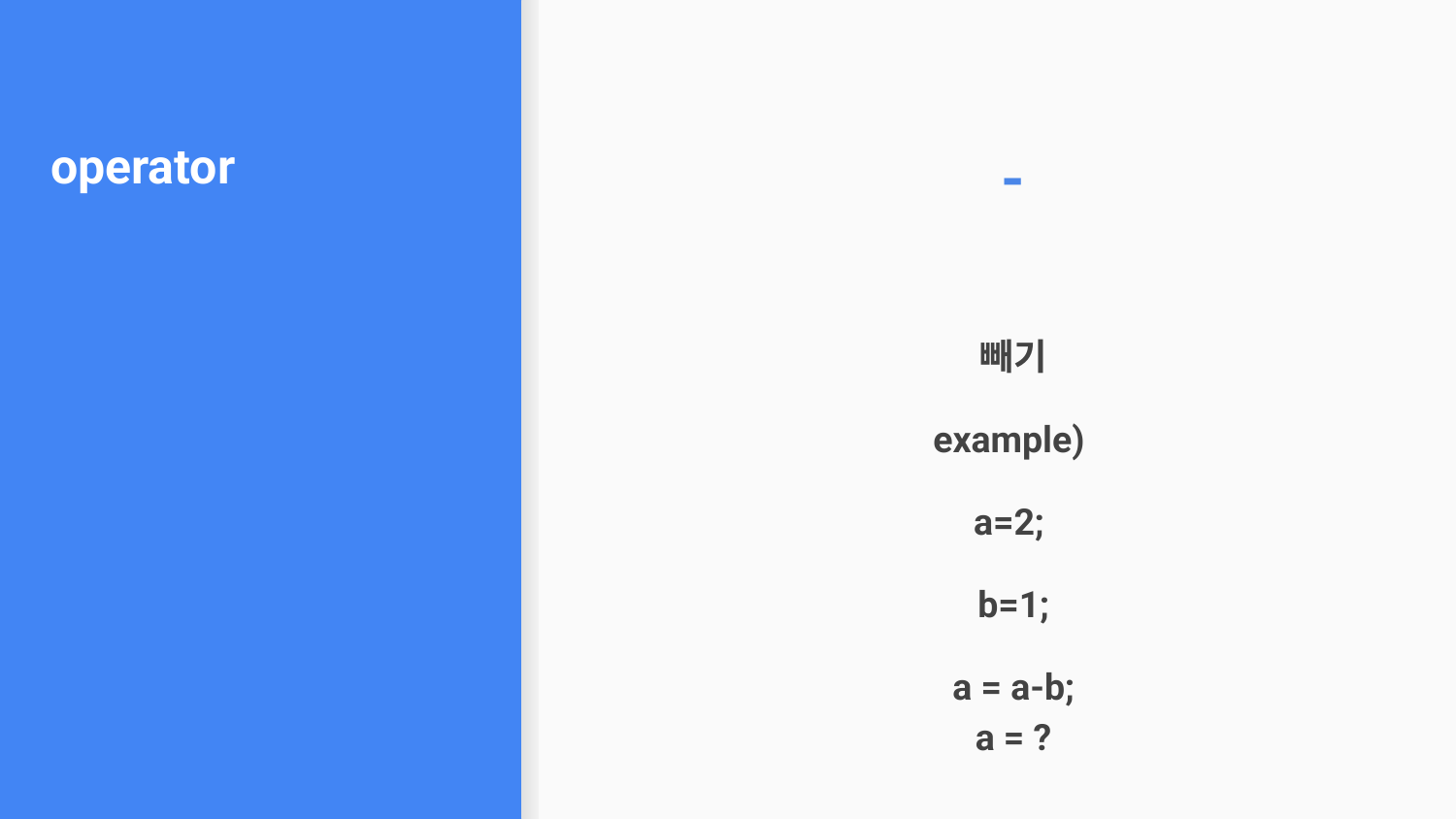

# operator
-

빼기
example)
a=2;
b=1;
a = a-b;
a = ?